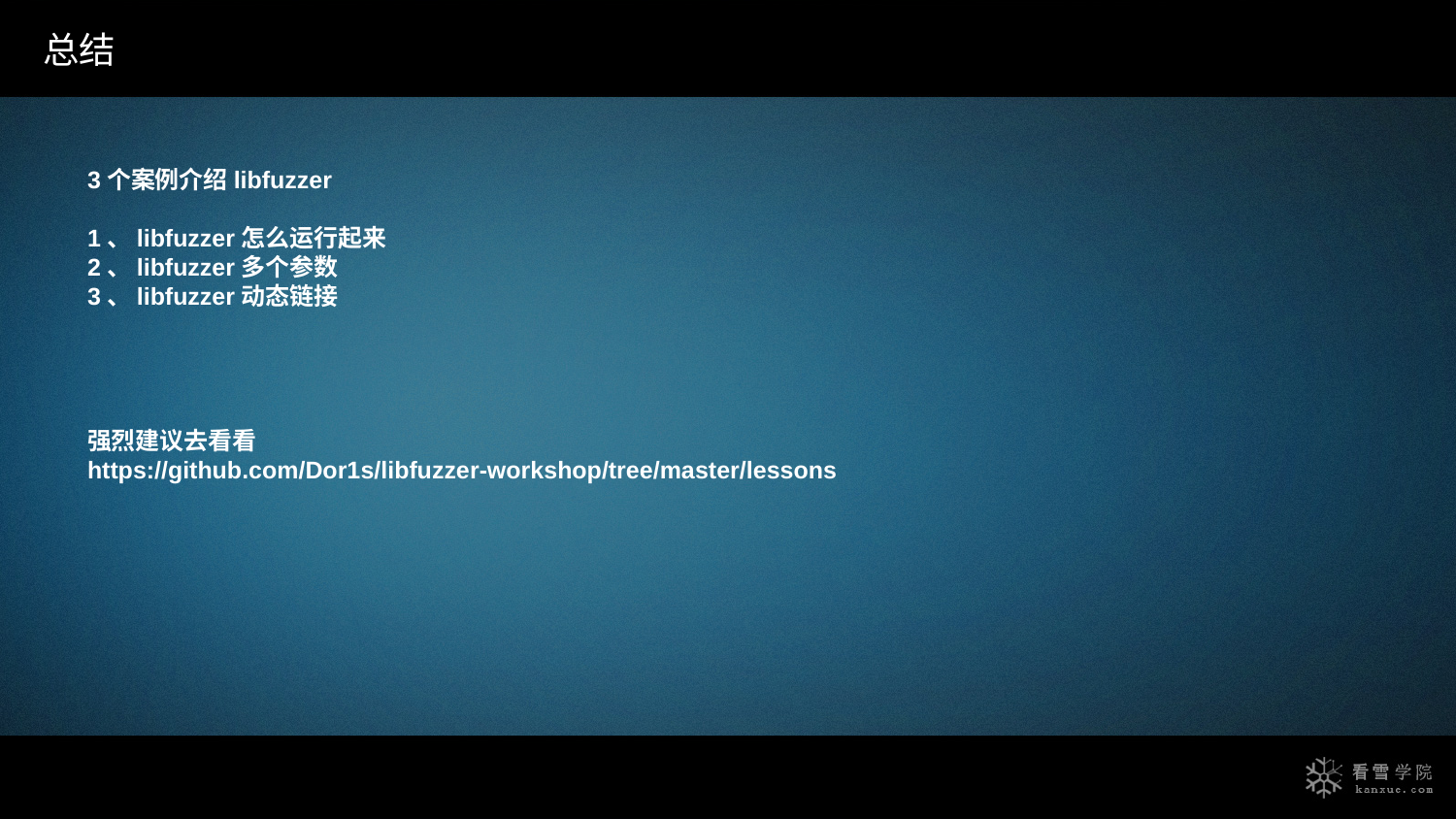

总结
3个案例介绍libfuzzer

1、libfuzzer怎么运行起来
2、libfuzzer多个参数
3、libfuzzer动态链接

强烈建议去看看
https://github.com/Dor1s/libfuzzer-workshop/tree/master/lessons